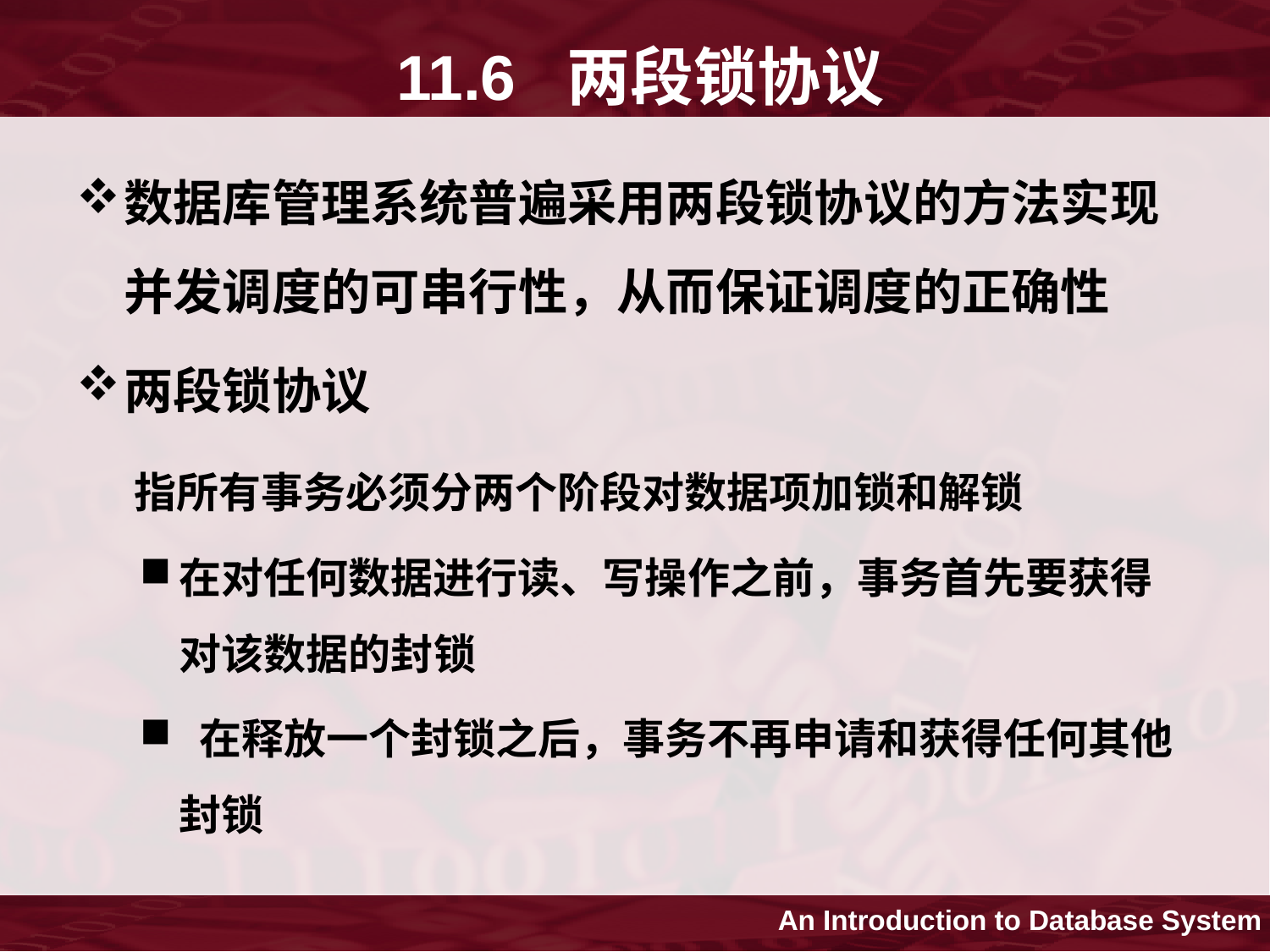

# 11.6  两段锁协议
数据库管理系统普遍采用两段锁协议的方法实现并发调度的可串行性，从而保证调度的正确性
两段锁协议
     指所有事务必须分两个阶段对数据项加锁和解锁
在对任何数据进行读、写操作之前，事务首先要获得对该数据的封锁
 在释放一个封锁之后，事务不再申请和获得任何其他封锁